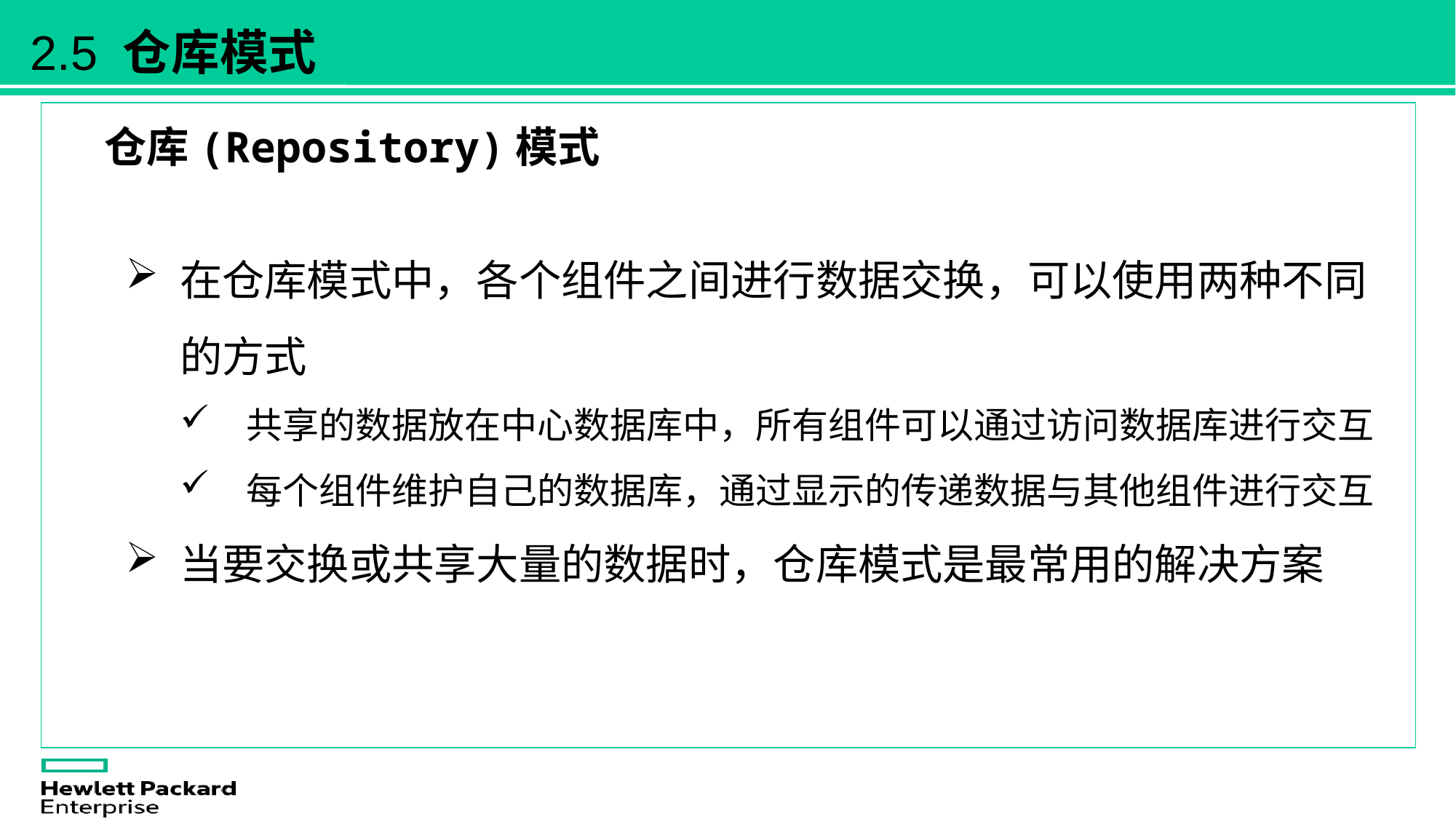

2.5 仓库模式

仓库(Repository)模式
在仓库模式中，各个组件之间进行数据交换，可以使用两种不同的方式
  共享的数据放在中心数据库中，所有组件可以通过访问数据库进行交互
  每个组件维护自己的数据库，通过显示的传递数据与其他组件进行交互
当要交换或共享大量的数据时，仓库模式是最常用的解决方案